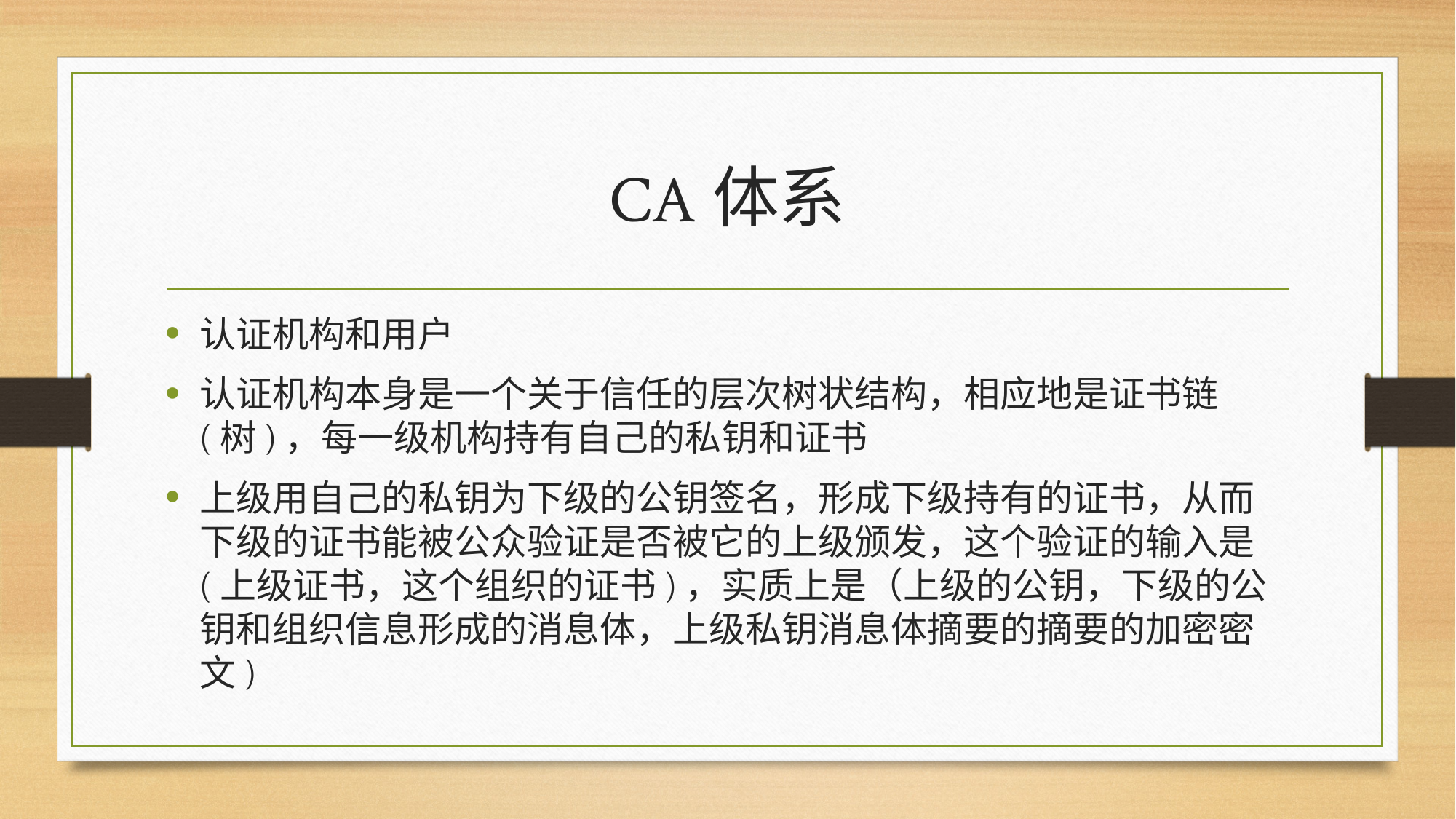

# CA体系
认证机构和用户
认证机构本身是一个关于信任的层次树状结构，相应地是证书链(树)，每一级机构持有自己的私钥和证书
上级用自己的私钥为下级的公钥签名，形成下级持有的证书，从而下级的证书能被公众验证是否被它的上级颁发，这个验证的输入是(上级证书，这个组织的证书)，实质上是（上级的公钥，下级的公钥和组织信息形成的消息体，上级私钥消息体摘要的摘要的加密密文)